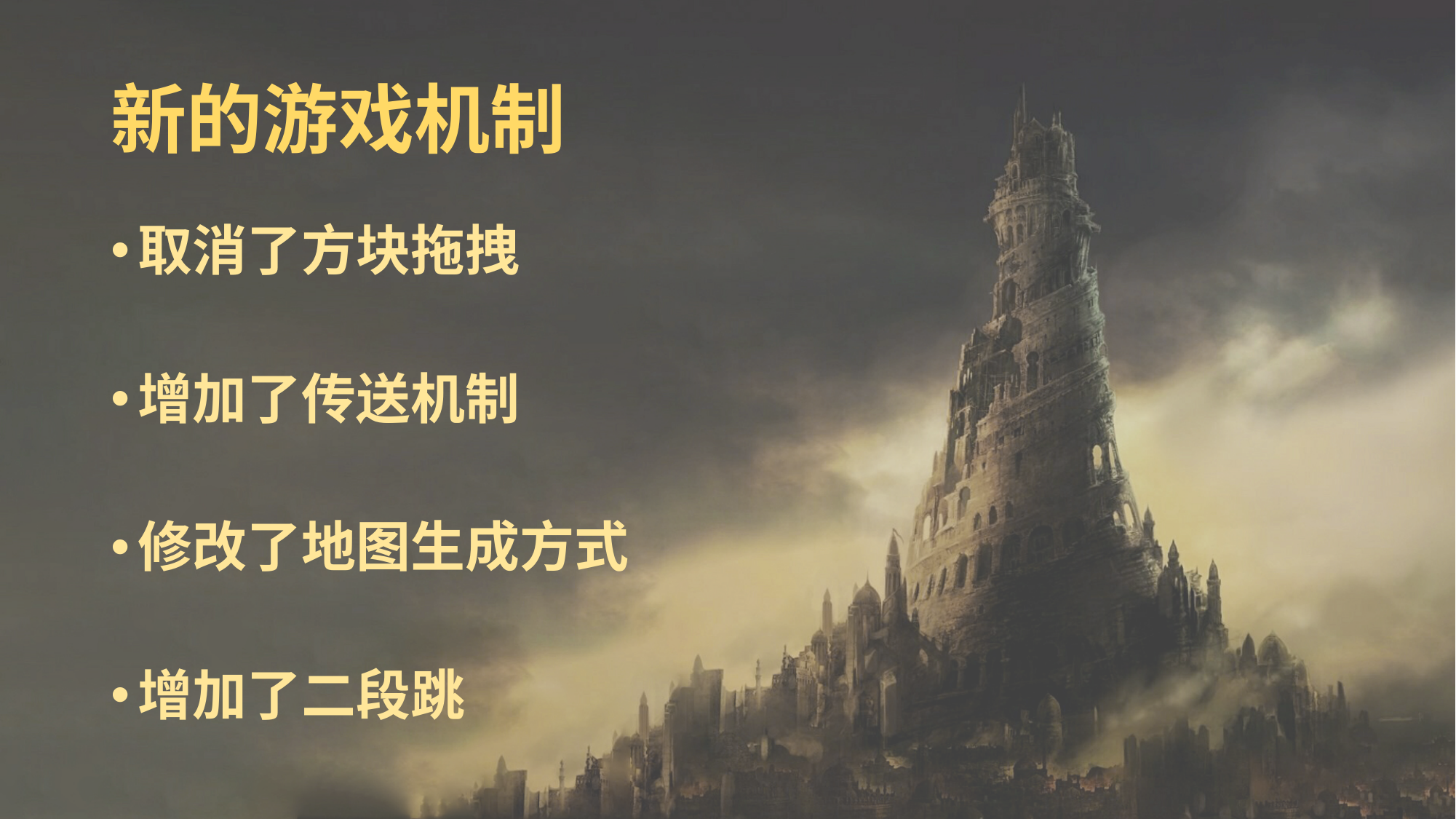

# 新的游戏机制
取消了方块拖拽

增加了传送机制

修改了地图生成方式

增加了二段跳